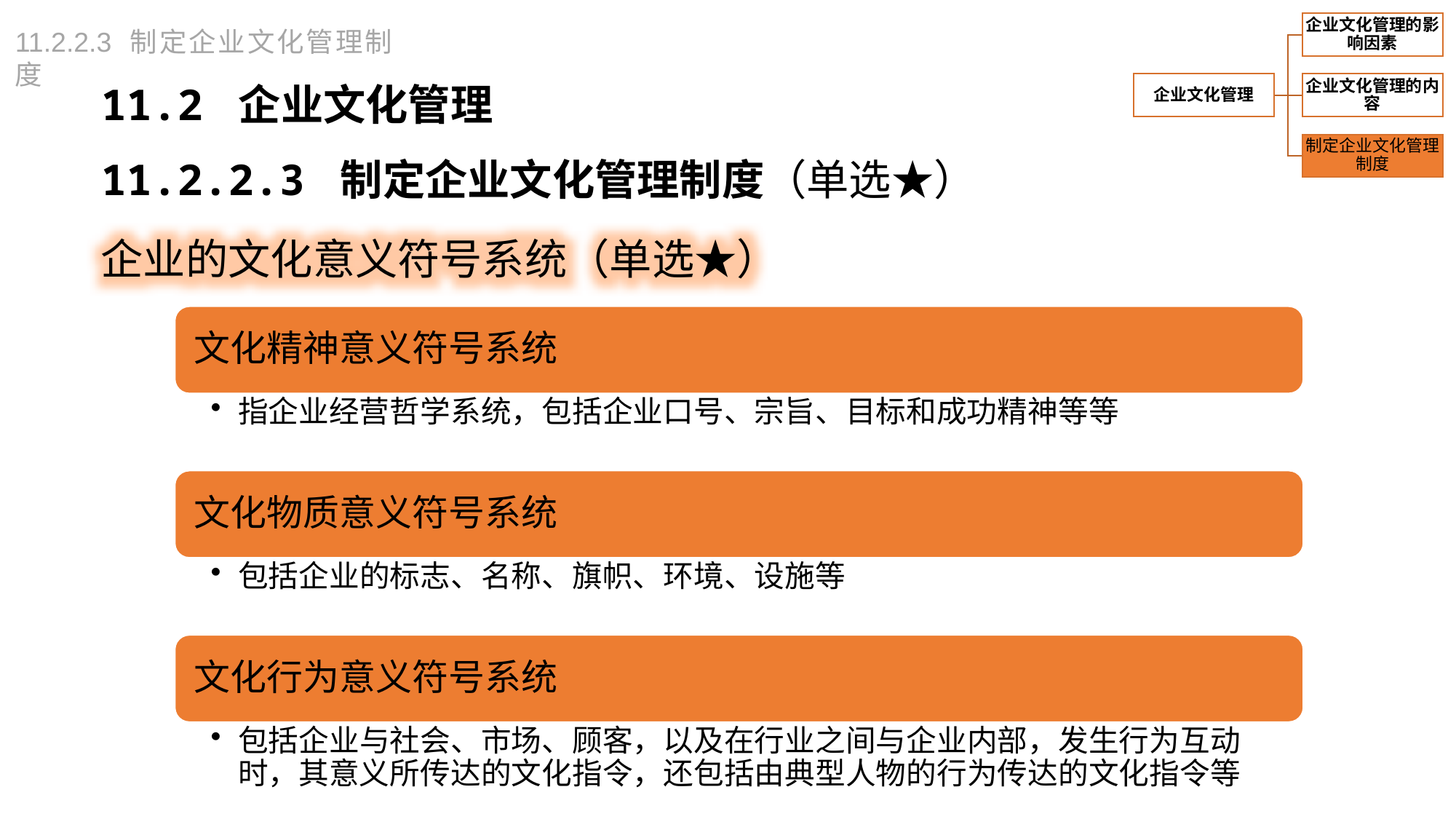

企业文化管理
企业文化管理的影响因素
企业文化管理的内容
制定企业文化管理制度
11.2.2.3 制定企业文化管理制度
11.2 企业文化管理
11.2.2.3 制定企业文化管理制度（单选★）

企业的文化意义符号系统（单选★）
文化精神意义符号系统
指企业经营哲学系统，包括企业口号、宗旨、目标和成功精神等等
文化物质意义符号系统
包括企业的标志、名称、旗帜、环境、设施等
文化行为意义符号系统
包括企业与社会、市场、顾客，以及在行业之间与企业内部，发生行为互动时，其意义所传达的文化指令，还包括由典型人物的行为传达的文化指令等